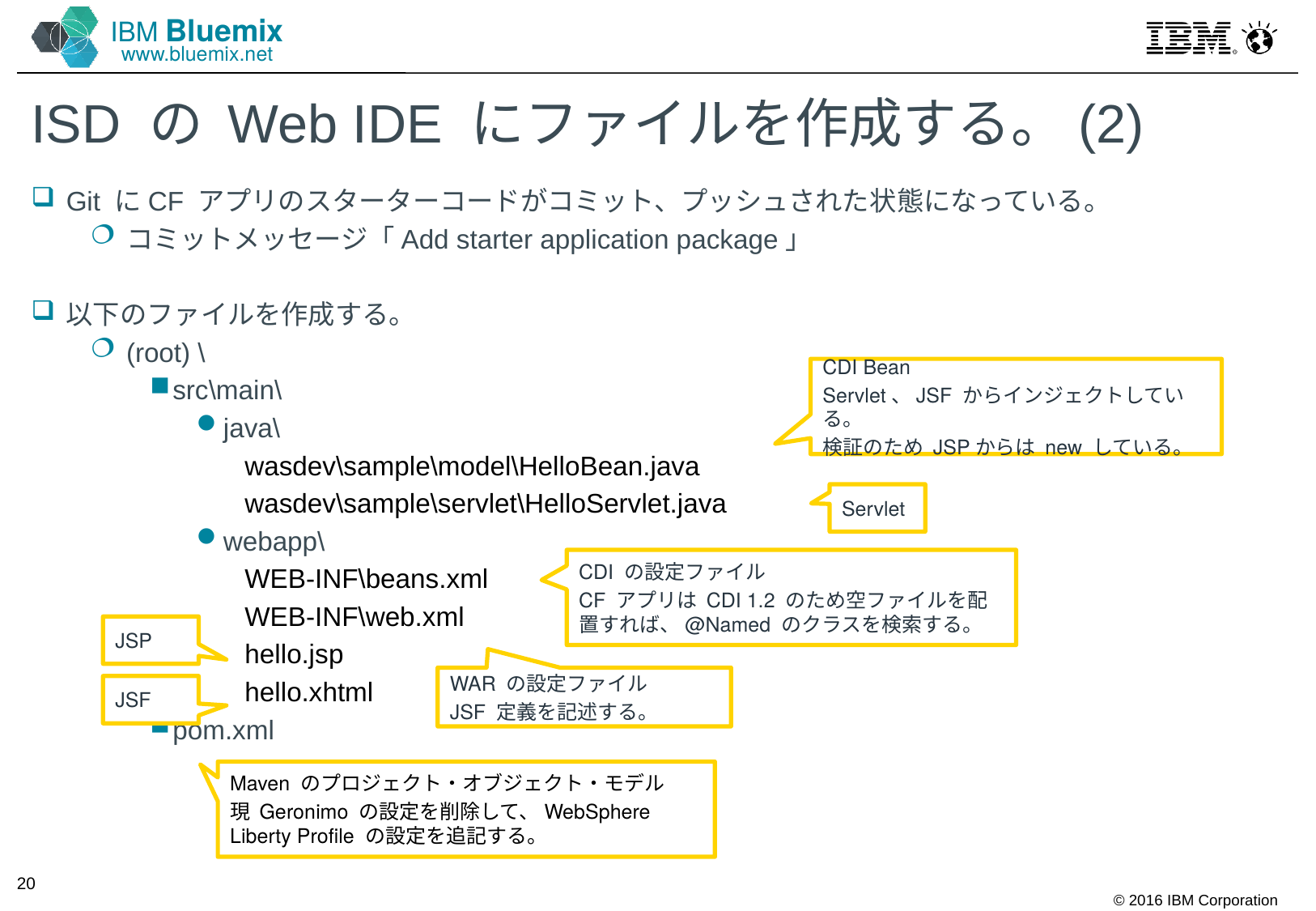

# ISD の Web IDE にファイルを作成する。(2)
Git にCF アプリのスターターコードがコミット、プッシュされた状態になっている。
コミットメッセージ「Add starter application package」

以下のファイルを作成する。
(root) \
src\main\
java\
wasdev\sample\model\HelloBean.java
wasdev\sample\servlet\HelloServlet.java
webapp\
WEB-INF\beans.xml
WEB-INF\web.xml
hello.jsp
hello.xhtml
pom.xml

CDI Bean
Servlet、JSF からインジェクトしている。
検証のため JSPからは new している。
Servlet
CDI の設定ファイル
CF アプリは CDI 1.2 のため空ファイルを配置すれば、@Named のクラスを検索する。
JSP
WAR の設定ファイル
JSF 定義を記述する。
JSF
Maven のプロジェクト・オブジェクト・モデル
現 Geronimo の設定を削除して、WebSphere Liberty Profile の設定を追記する。